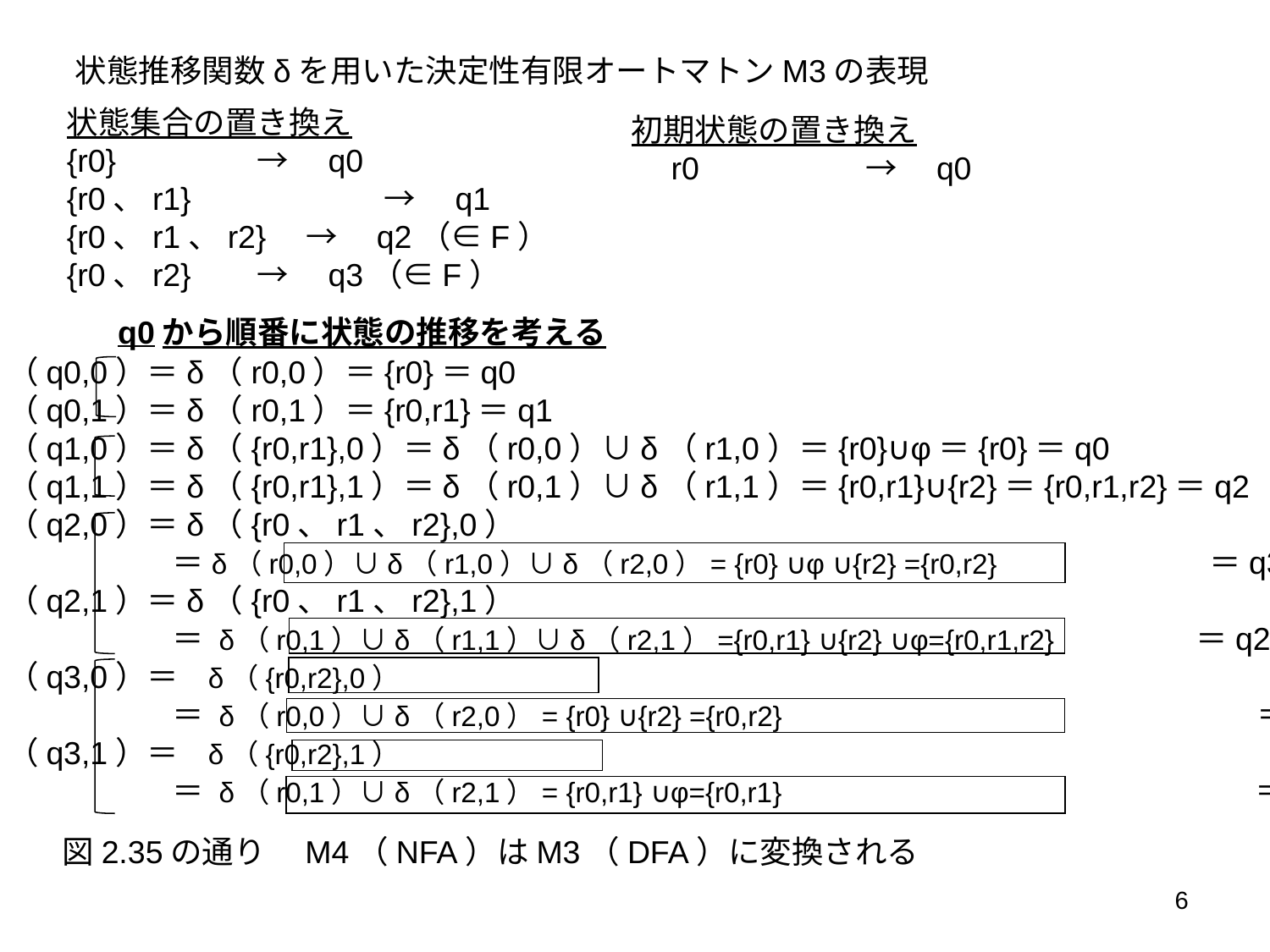

状態推移関数δを用いた決定性有限オートマトンM3の表現
状態集合の置き換え
{r0}　	　　→　q0
{r0、r1}　	　　→　q1
{r0、r1、r2}　→　q2（∈F）
{r0、r2}	　　→　q3（∈F）
初期状態の置き換え
　r0　　　　　→　q0

q0から順番に状態の推移を考える
δ（q0,0）＝δ（r0,0）＝{r0}＝q0
δ（q0,1）＝δ（r0,1）＝{r0,r1}＝q1
δ（q1,0）＝δ（{r0,r1},0）＝δ（r0,0）∪δ（r1,0）＝{r0}∪φ＝{r0}＝q0
δ（q1,1）＝δ（{r0,r1},1）＝δ（r0,1）∪δ（r1,1）＝{r0,r1}∪{r2}＝{r0,r1,r2}＝q2
δ（q2,0）＝δ（{r0、r1、r2},0）
　　　　　　＝δ（r0,0）∪δ（r1,0）∪δ（r2,0）= {r0} ∪φ ∪{r2} ={r0,r2} 　　　　　 　＝q3
δ（q2,1）＝δ（{r0、r1、r2},1）
　　　　　　＝ δ（r0,1）∪δ（r1,1）∪δ（r2,1）={r0,r1} ∪{r2} ∪φ={r0,r1,r2} 　　　　＝q2
δ（q3,0）＝   δ（{r0,r2},0）
　　　　　　＝ δ（r0,0）∪δ（r2,0）= {r0} ∪{r2} ={r0,r2}   　　　　　　　　　　　　　　＝q3
δ（q3,1）＝   δ（{r0,r2},1）
　　　　　　＝ δ（r0,1）∪δ（r2,1）= {r0,r1} ∪φ={r0,r1} 　　　　　　　　　　　 　　　 ＝q1

　図2.35の通り　M4（NFA）はM3（DFA）に変換される
6